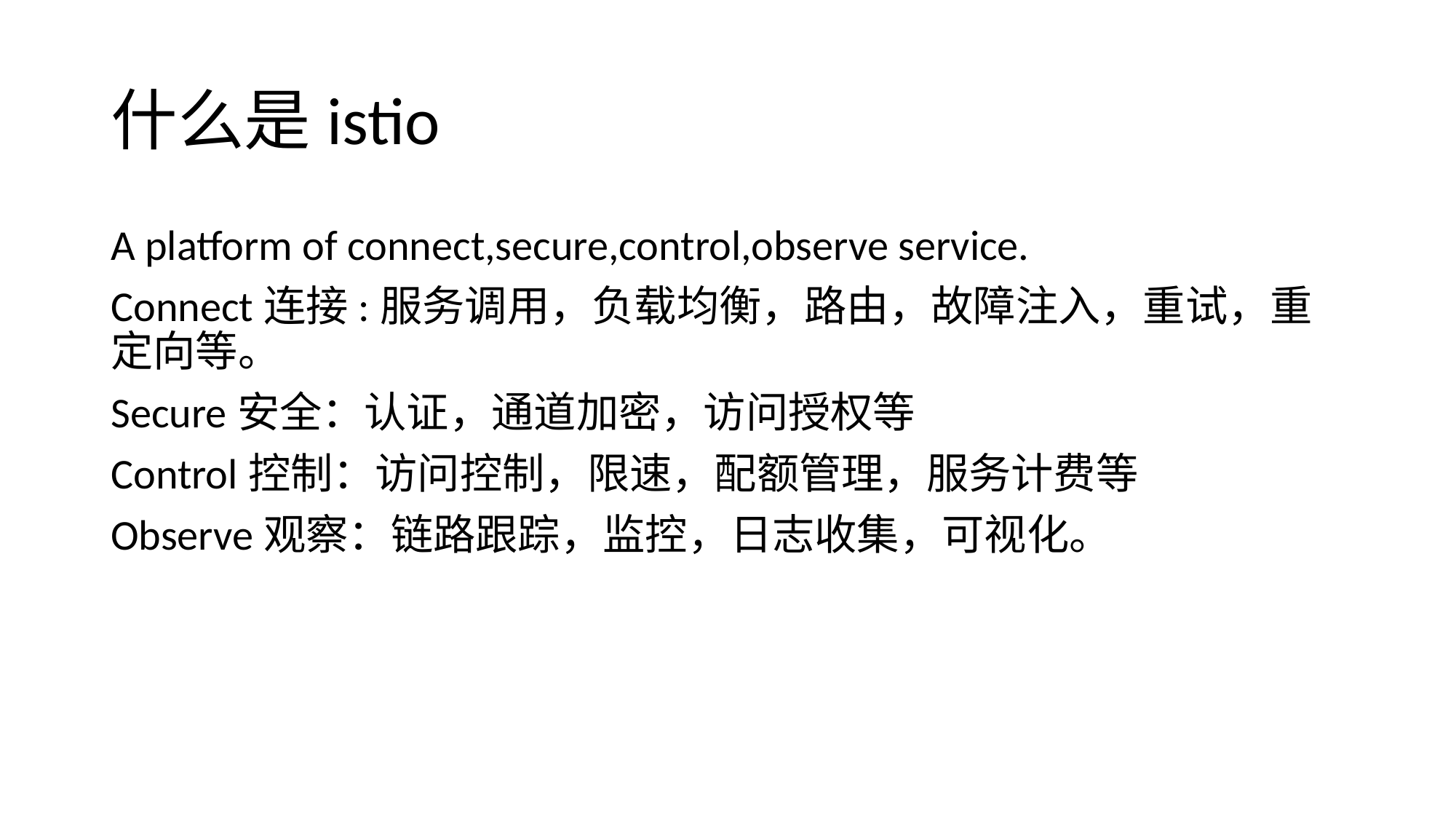

# 什么是istio
A platform of connect,secure,control,observe service.
Connect连接:服务调用，负载均衡，路由，故障注入，重试，重定向等。
Secure安全：认证，通道加密，访问授权等
Control控制：访问控制，限速，配额管理，服务计费等
Observe观察：链路跟踪，监控，日志收集，可视化。